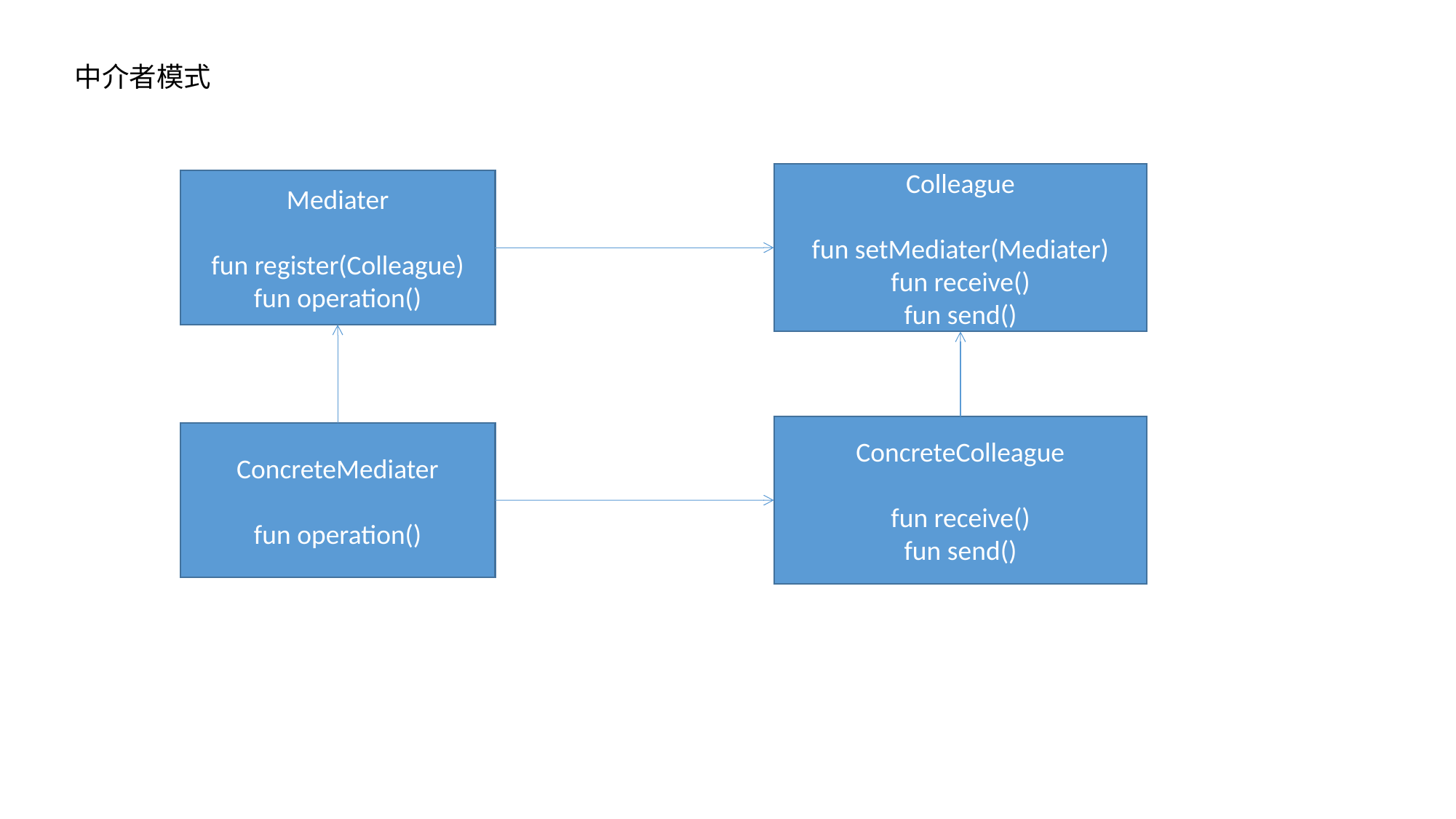

中介者模式
Colleague

fun setMediater(Mediater)
fun receive()
fun send()
Mediater

fun register(Colleague)
fun operation()
ConcreteColleague

fun receive()
fun send()
ConcreteMediater

fun operation()